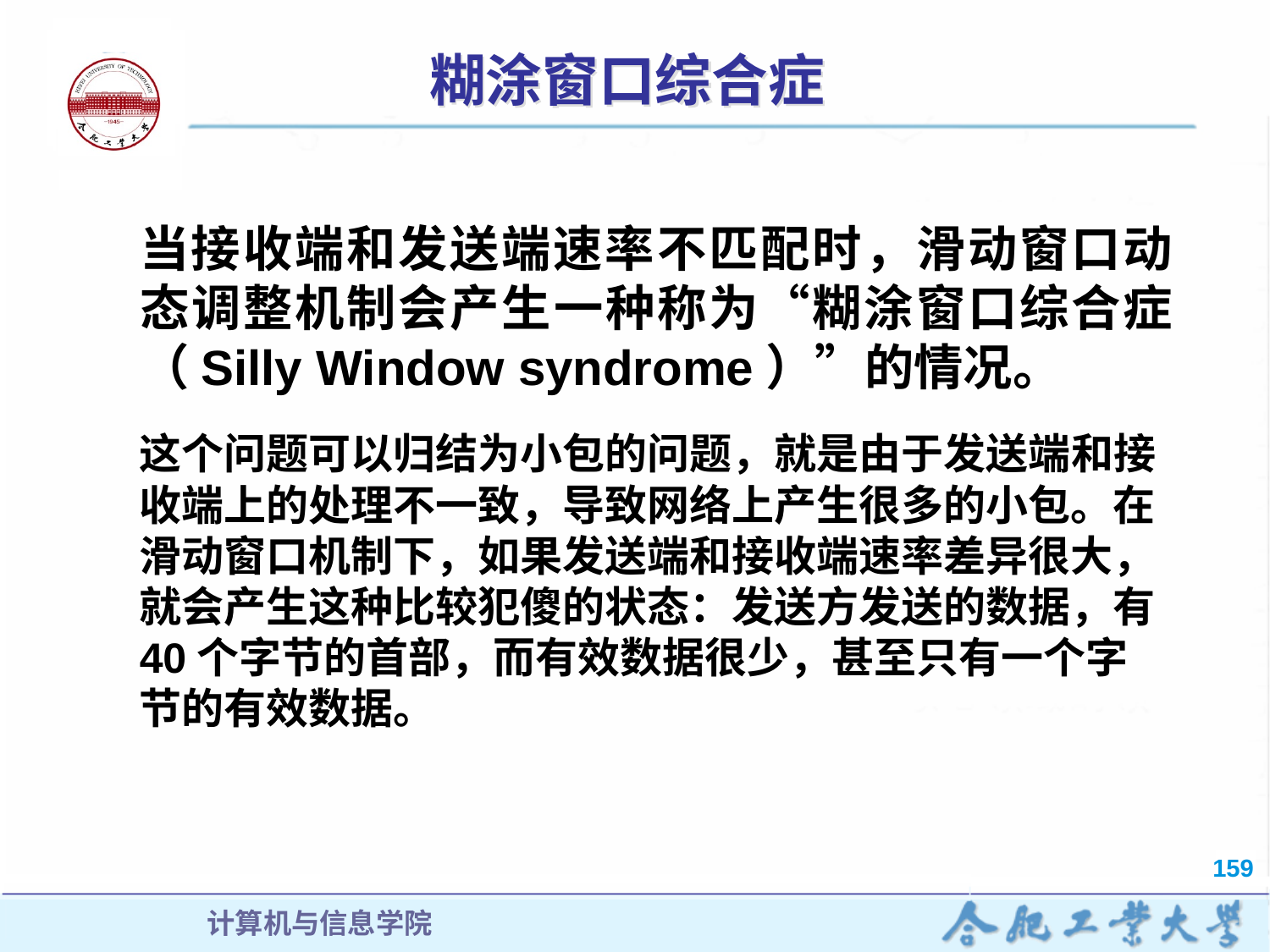

# 糊涂窗口综合症
当接收端和发送端速率不匹配时，滑动窗口动态调整机制会产生一种称为“糊涂窗口综合症（Silly Window syndrome）”的情况。
这个问题可以归结为小包的问题，就是由于发送端和接收端上的处理不一致，导致网络上产生很多的小包。在滑动窗口机制下，如果发送端和接收端速率差异很大，就会产生这种比较犯傻的状态：发送方发送的数据，有40个字节的首部，而有效数据很少，甚至只有一个字节的有效数据。